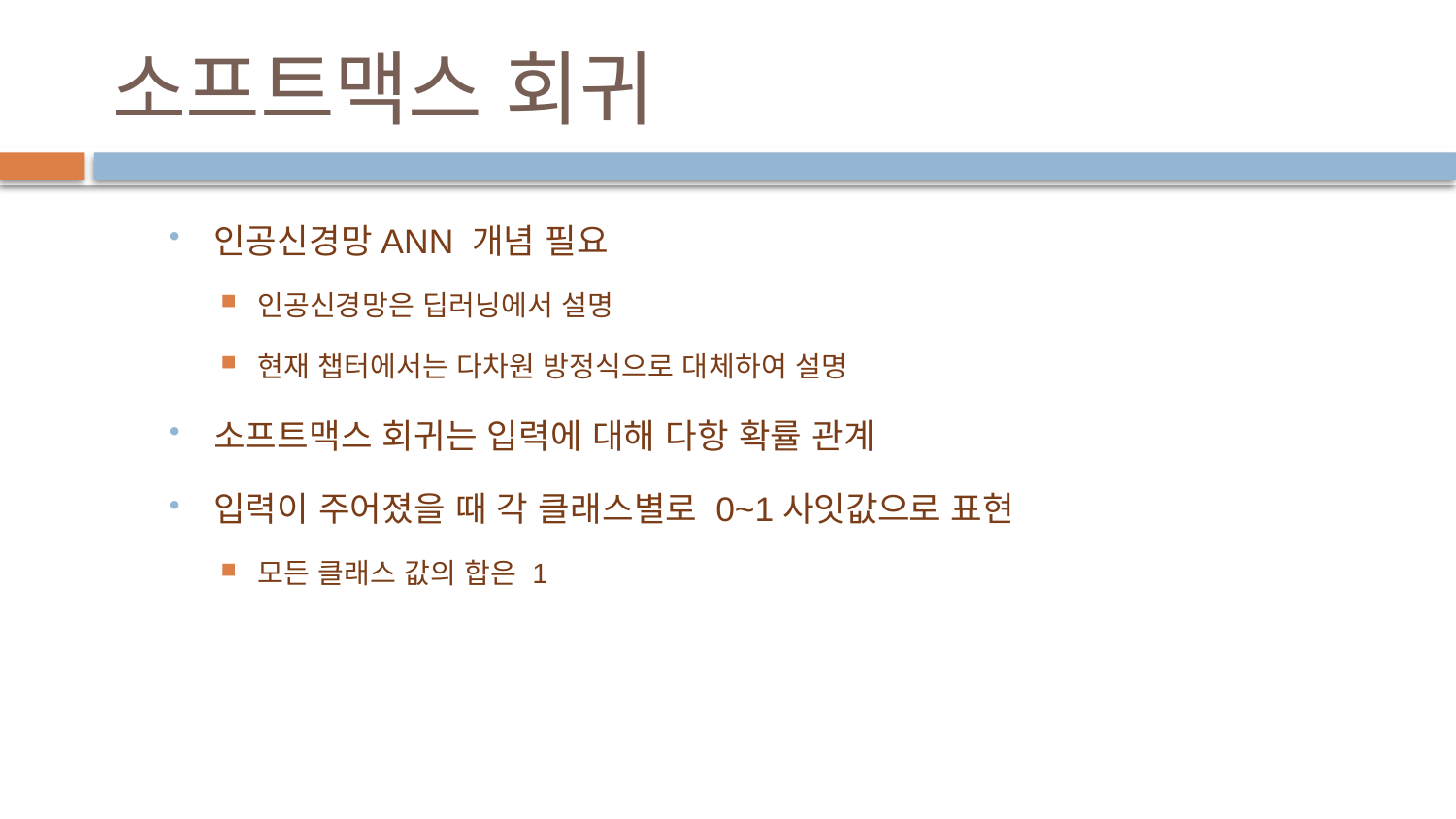

# 소프트맥스 회귀
인공신경망ANN 개념 필요
인공신경망은 딥러닝에서 설명
현재 챕터에서는 다차원 방정식으로 대체하여 설명
소프트맥스 회귀는 입력에 대해 다항 확률 관계
입력이 주어졌을 때 각 클래스별로 0~1사잇값으로 표현
모든 클래스 값의 합은 1